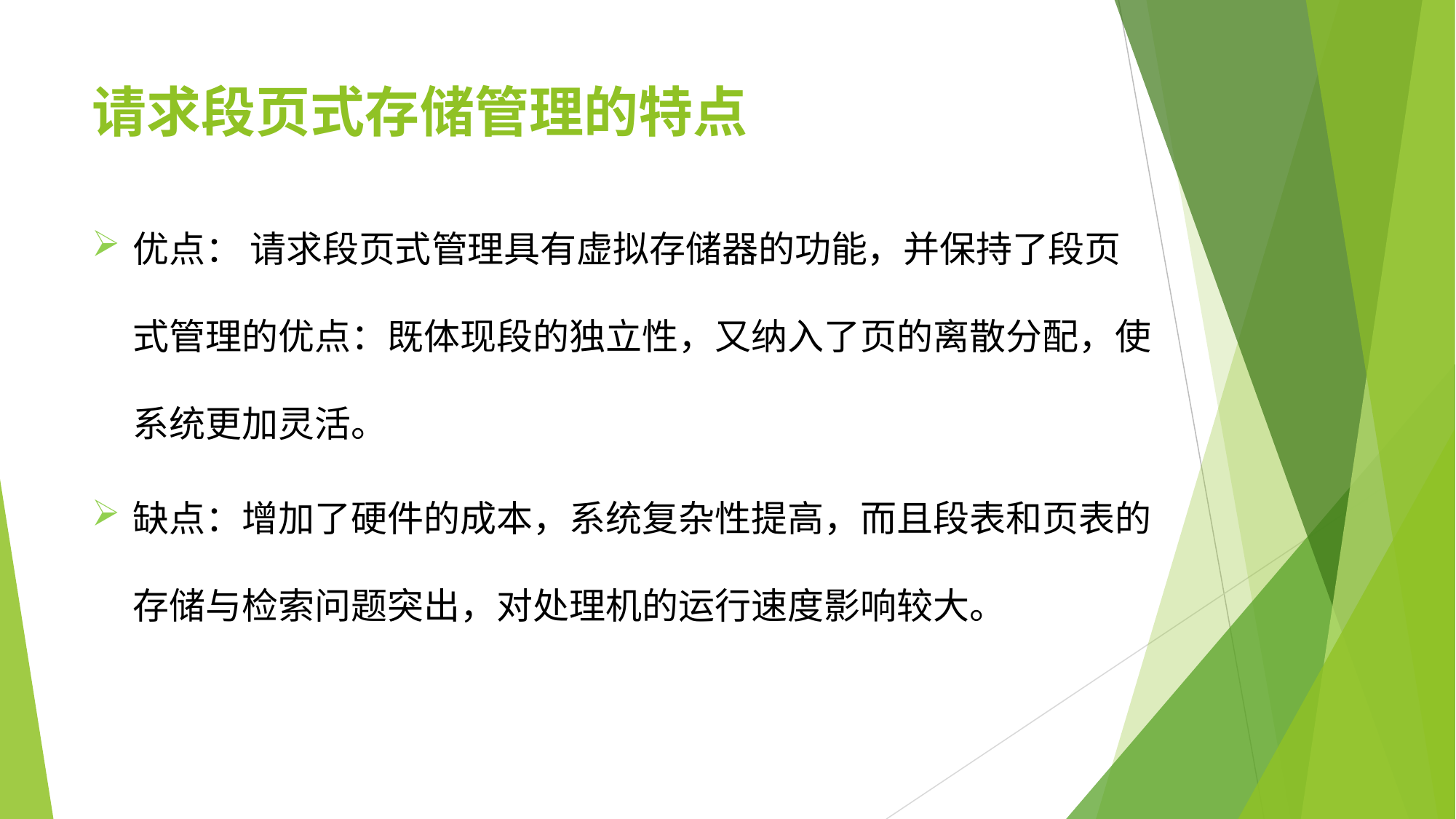

# 请求段页式存储管理的特点
优点： 请求段页式管理具有虚拟存储器的功能，并保持了段页
式管理的优点：既体现段的独立性，又纳入了页的离散分配，使 系统更加灵活。
缺点：增加了硬件的成本，系统复杂性提高，而且段表和页表的 存储与检索问题突出，对处理机的运行速度影响较大。